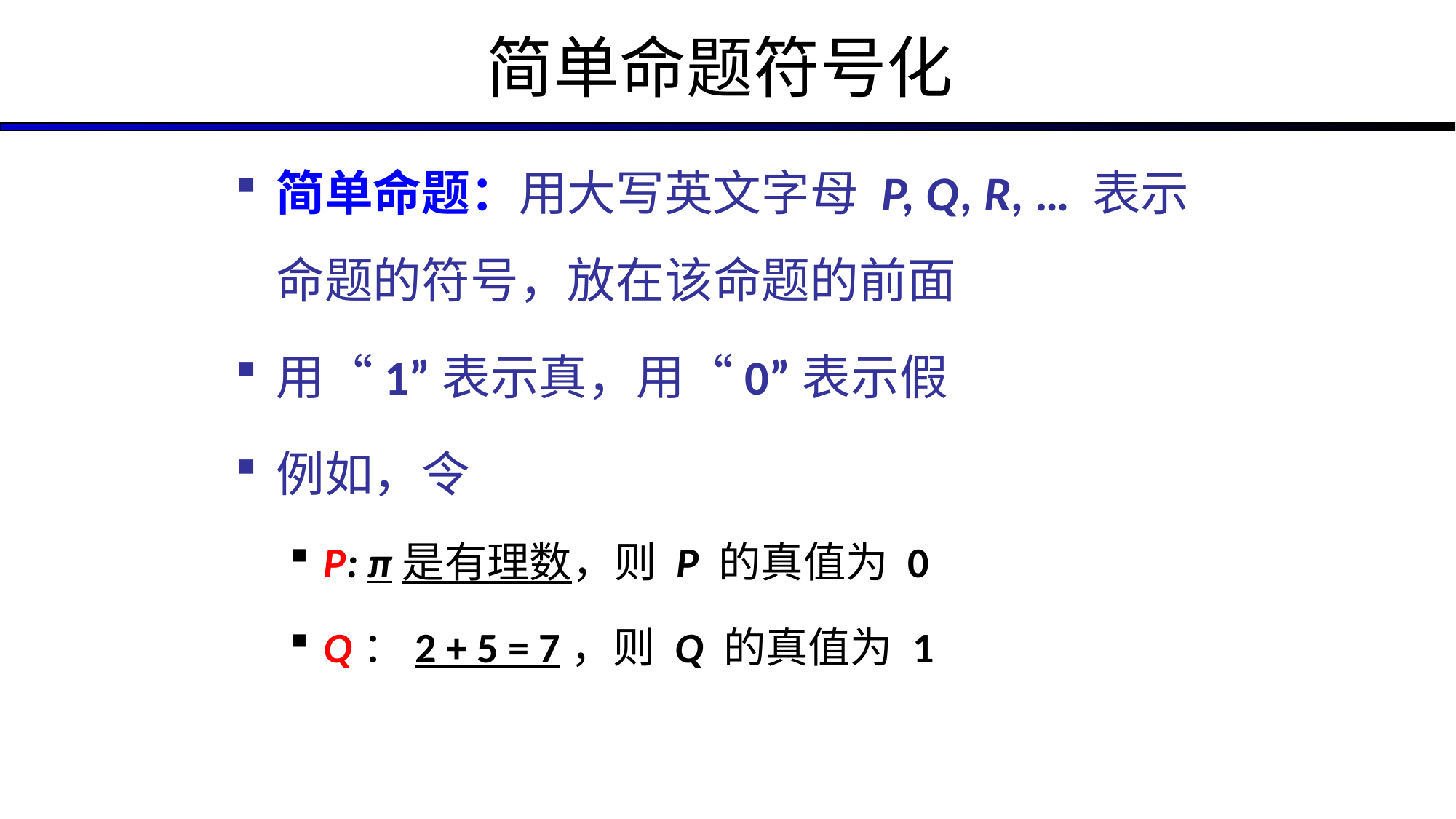

# 简单命题符号化
简单命题：用大写英文字母 P, Q, R, … 表示命题的符号，放在该命题的前面
用“1”表示真，用“0”表示假
例如，令
P: π是有理数，则 P 的真值为 0
Q：2 + 5 = 7，则 Q 的真值为 1